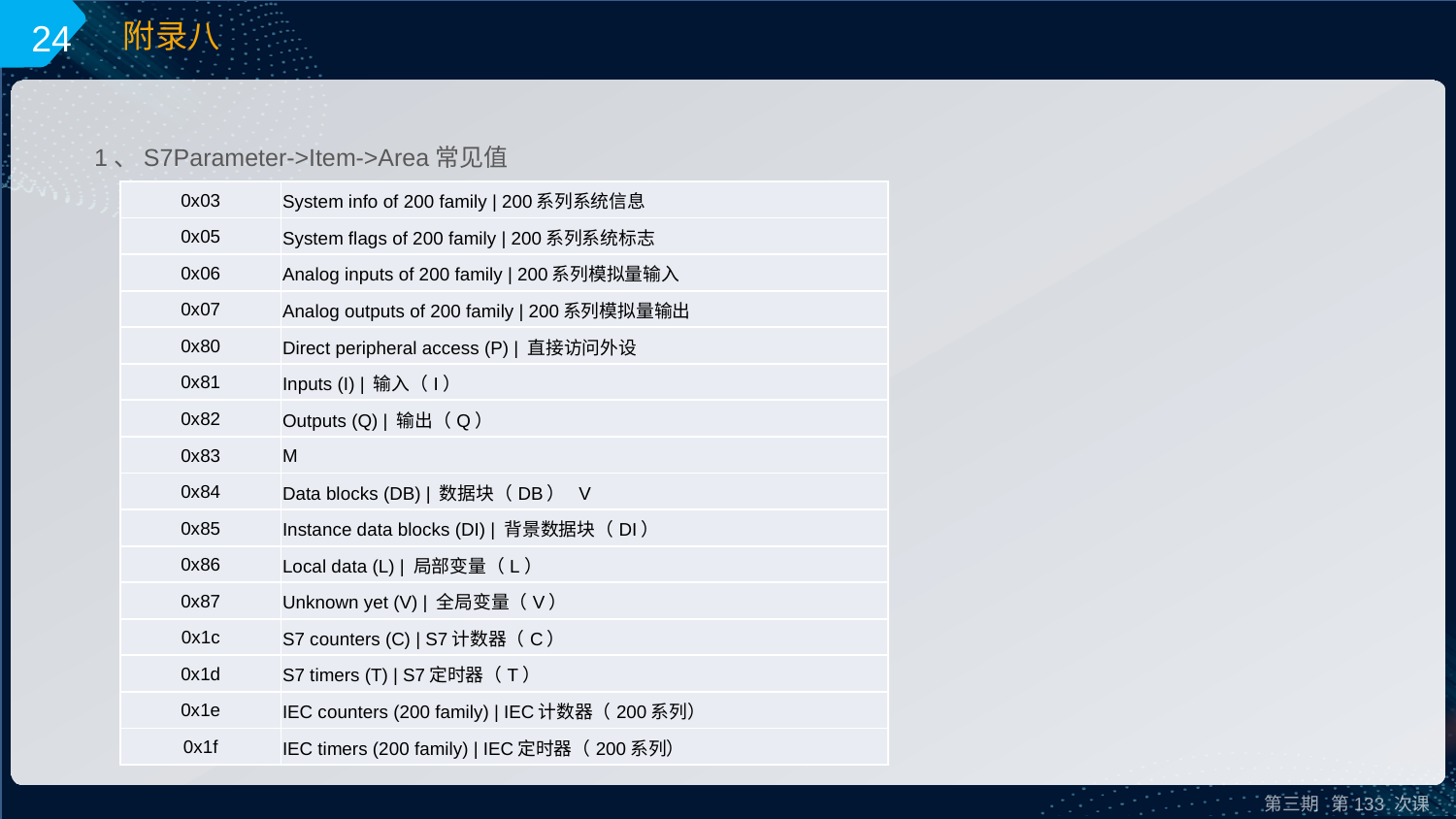

24
附录八
1、S7Parameter->Item->Area常见值
| 0x03 | System info of 200 family | 200系列系统信息 |
| --- | --- |
| 0x05 | System flags of 200 family | 200系列系统标志 |
| 0x06 | Analog inputs of 200 family | 200系列模拟量输入 |
| 0x07 | Analog outputs of 200 family | 200系列模拟量输出 |
| 0x80 | Direct peripheral access (P) | 直接访问外设 |
| 0x81 | Inputs (I) | 输入（I） |
| 0x82 | Outputs (Q) | 输出（Q） |
| 0x83 | M |
| 0x84 | Data blocks (DB) | 数据块（DB） V |
| 0x85 | Instance data blocks (DI) | 背景数据块（DI） |
| 0x86 | Local data (L) | 局部变量（L） |
| 0x87 | Unknown yet (V) | 全局变量（V） |
| 0x1c | S7 counters (C) | S7计数器（C） |
| 0x1d | S7 timers (T) | S7定时器（T） |
| 0x1e | IEC counters (200 family) | IEC计数器（200系列） |
| 0x1f | IEC timers (200 family) | IEC定时器（200系列） |